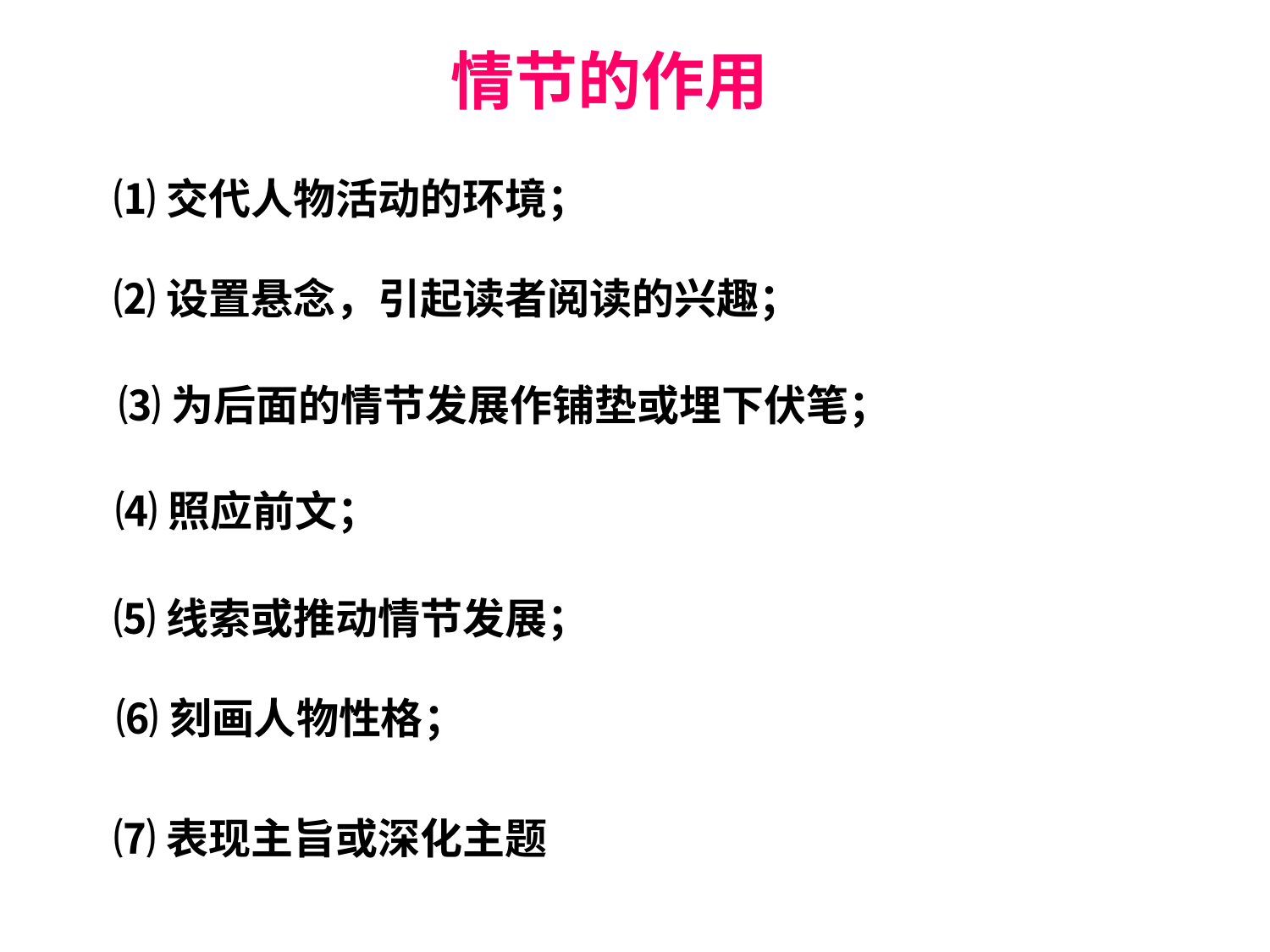

# 情节的作用
⑴交代人物活动的环境；
⑵设置悬念，引起读者阅读的兴趣；
⑶为后面的情节发展作铺垫或埋下伏笔；
⑷照应前文；
 ⑸线索或推动情节发展；
⑹刻画人物性格；
⑺表现主旨或深化主题